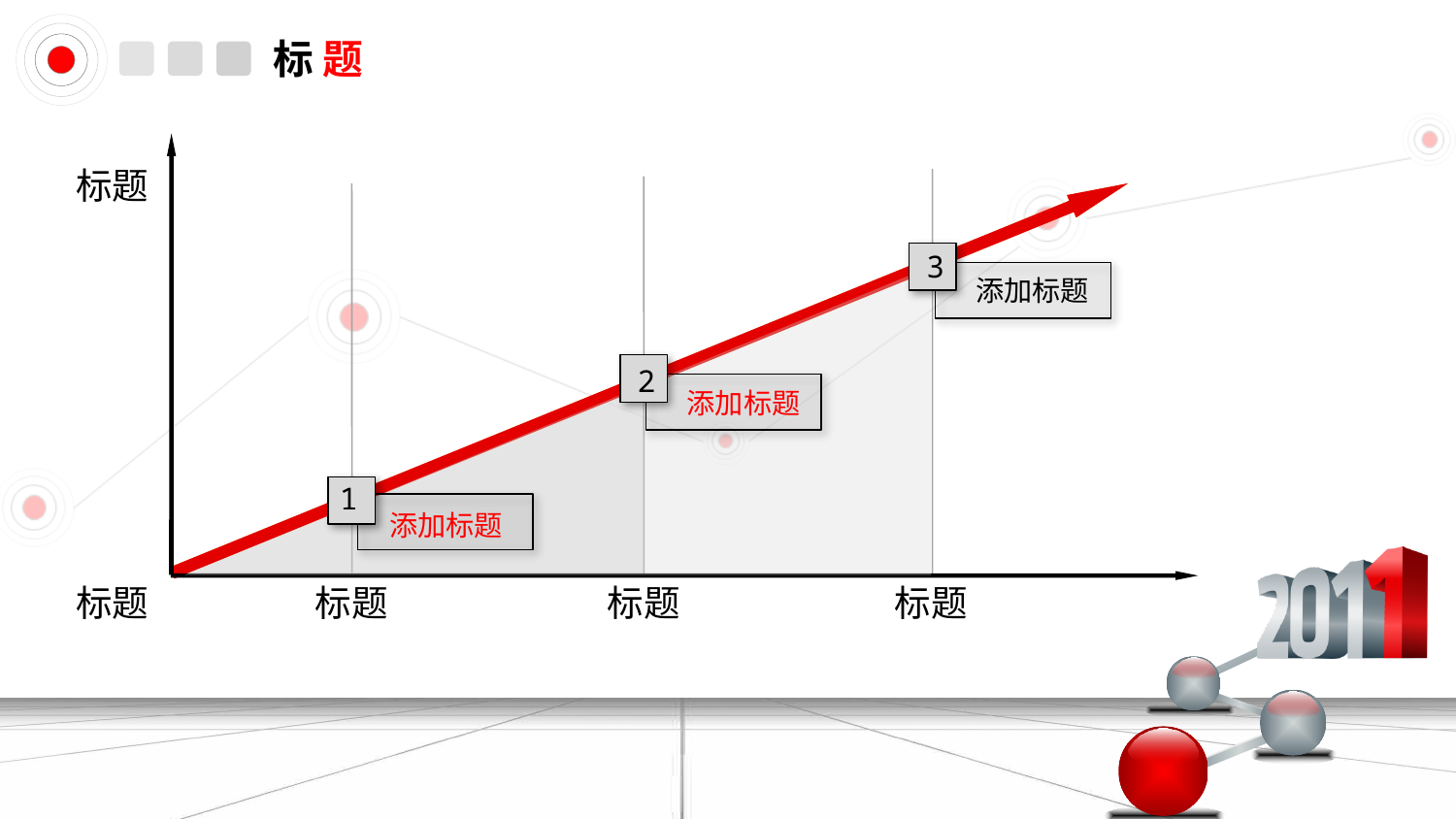

标 题

标题

3

添加标题

2

添加标题

1

添加标题
标题
标题
标题
标题